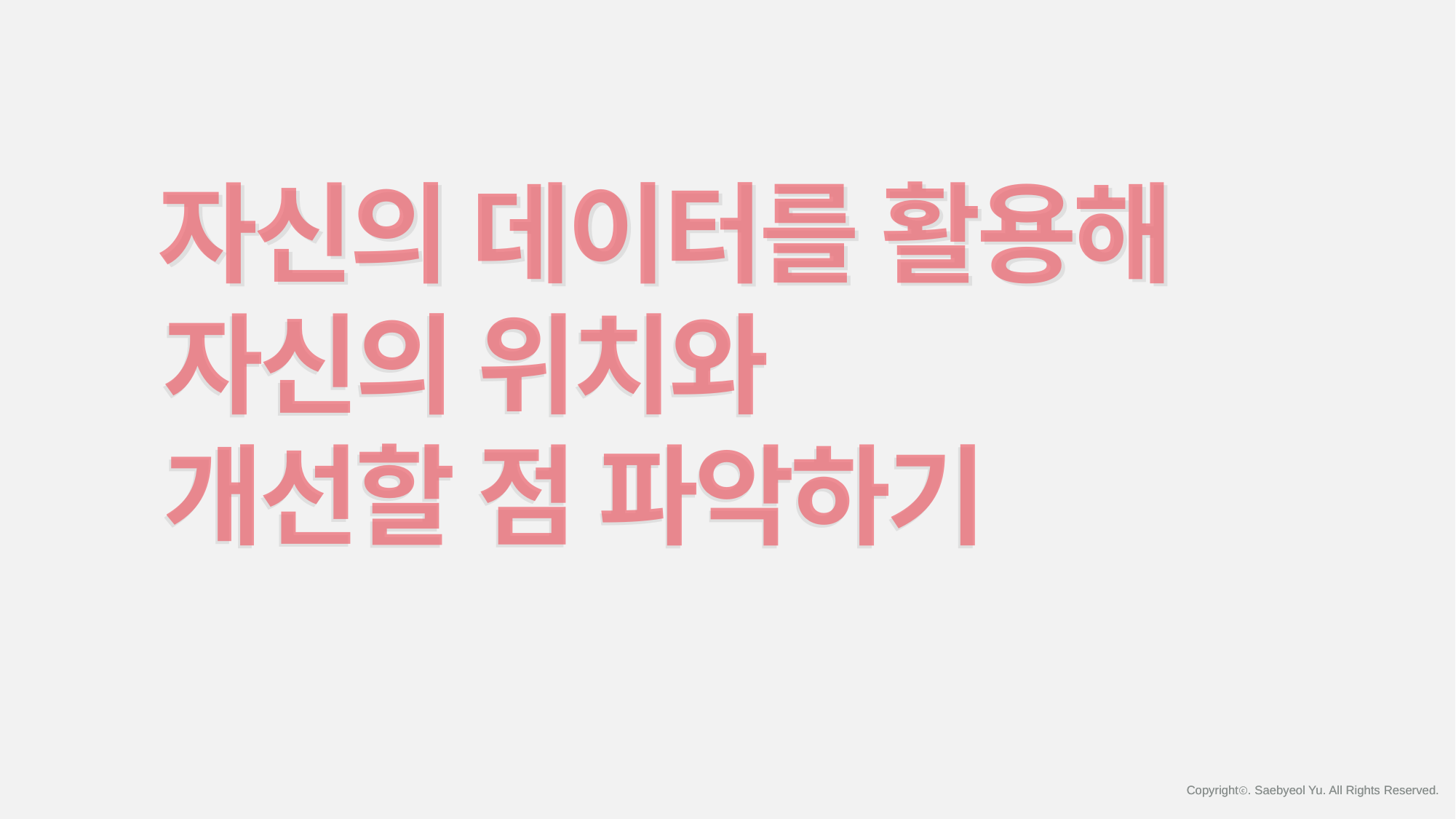

자신의 데이터를 활용해
 자신의 위치와
 개선할 점 파악하기
자신의 데이터를 활용해
자신의 위치와
개선할 점 파악하기
Copyrightⓒ. Saebyeol Yu. All Rights Reserved.